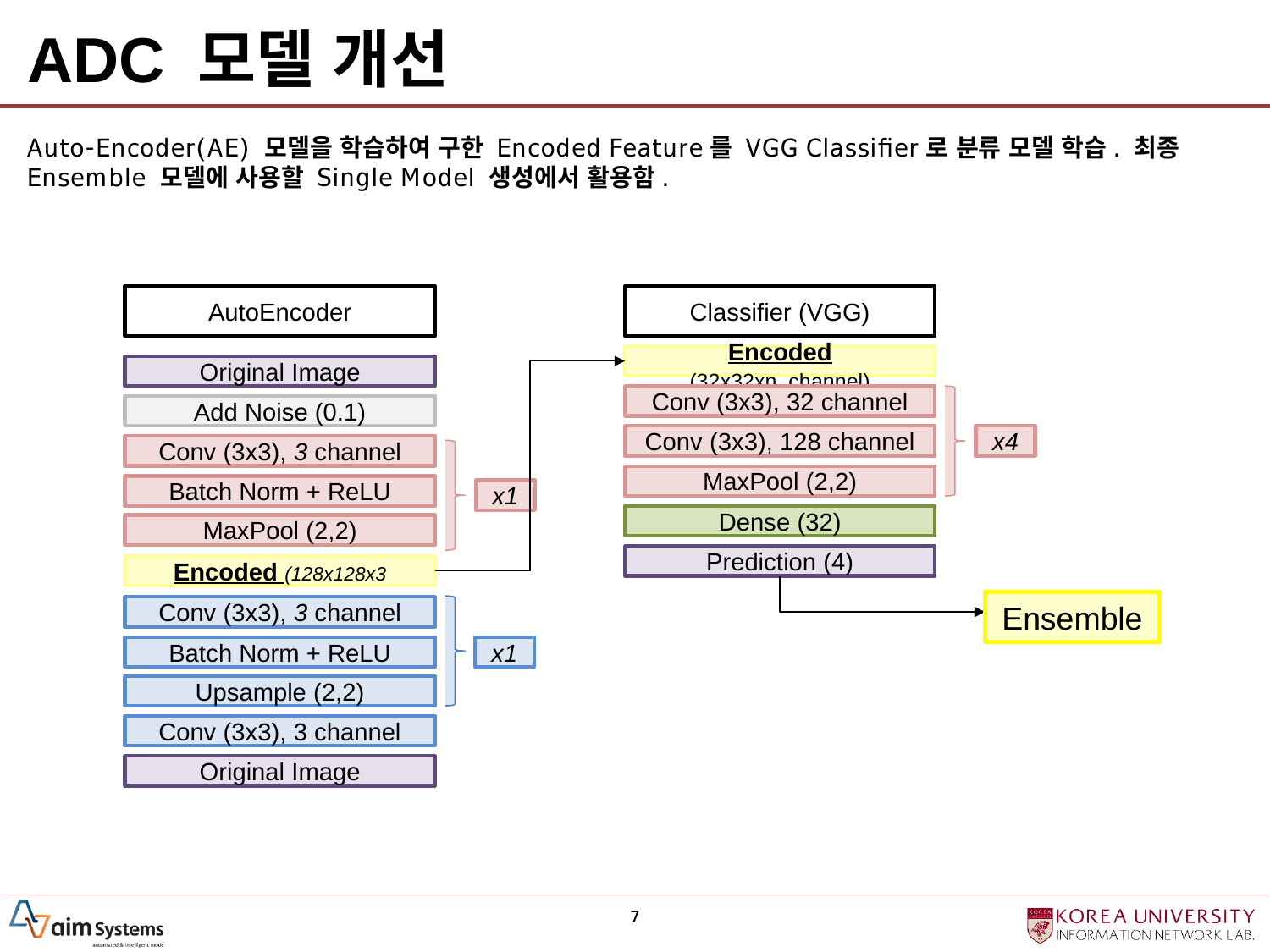

# ADC 모델 개선
Auto-Encoder(AE) 모델을 학습하여 구한 Encoded Feature를 VGG Classifier로 분류 모델 학습. 최종 Ensemble 모델에 사용할 Single Model 생성에서 활용함.
AutoEncoder
Original Image
Add Noise (0.1)
Conv (3x3), 3 channel

Batch Norm + ReLU
x1
MaxPool (2,2)
Encoded (128x128x3

Conv (3x3), 3 channel
Batch Norm + ReLU
x1
Upsample (2,2)
Conv (3x3), 3 channel
Original Image
Classifier (VGG)
Encoded (32x32xn_channel)
Conv (3x3), 32 channel
Conv (3x3), 128 channel
MaxPool (2,2)
Dense (32)
Prediction (4)

x4
Ensemble